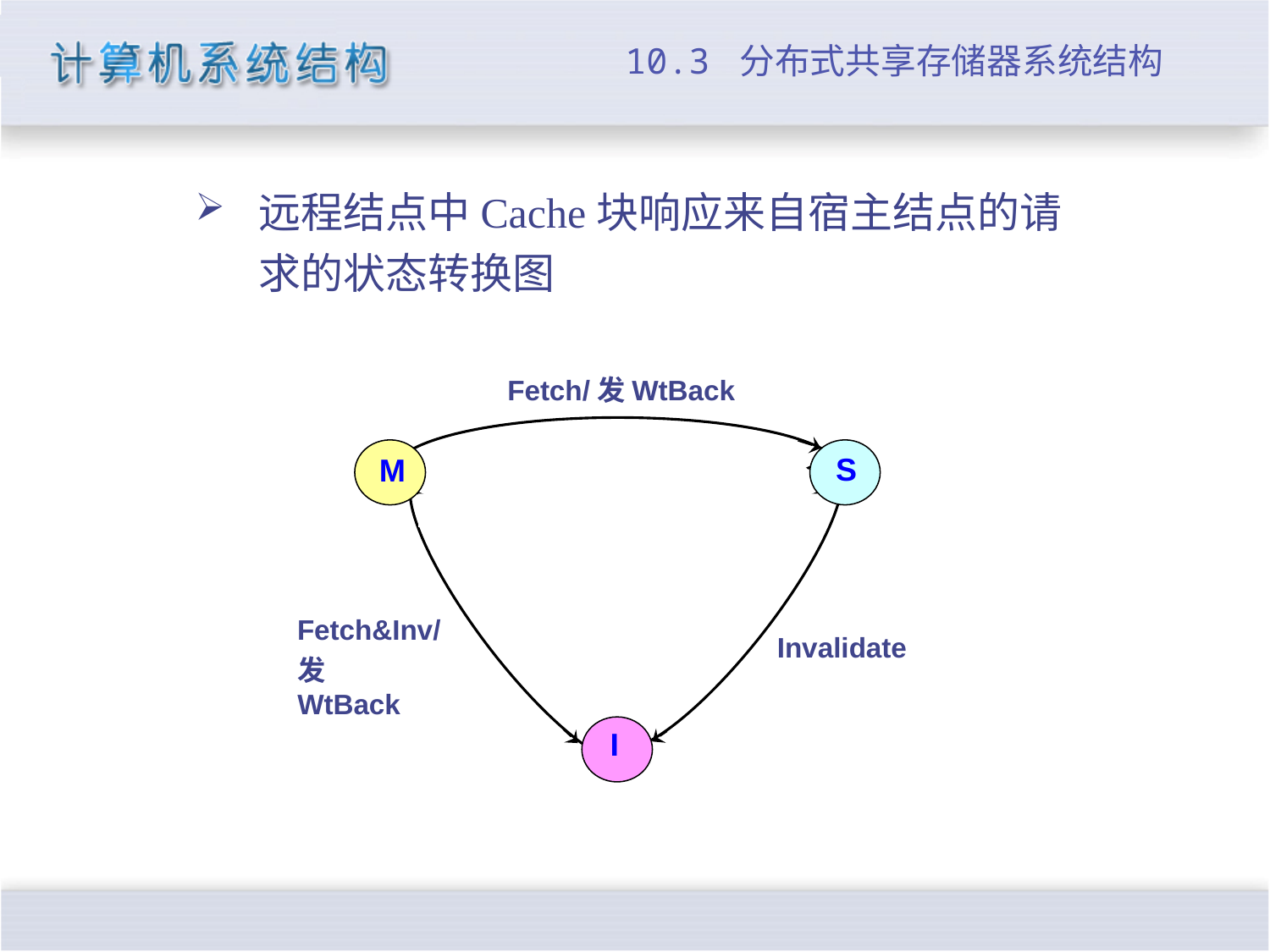

# 10.3 分布式共享存储器系统结构
远程结点中Cache块响应来自宿主结点的请求的状态转换图
Fetch/发WtBack

S
M

Fetch&Inv/

Invalidate

发WtBack

I